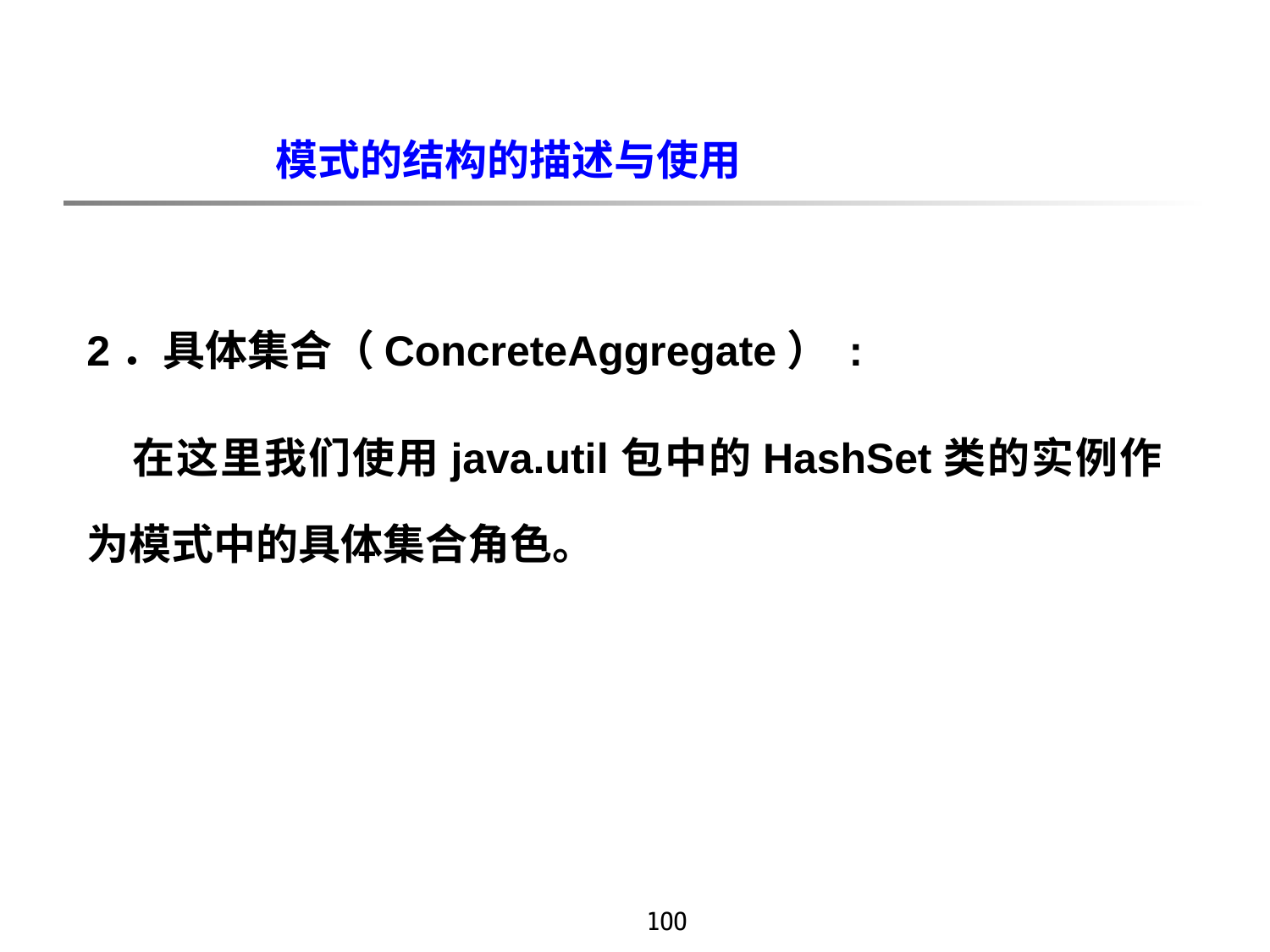

模式的结构的描述与使用

2．具体集合（ConcreteAggregate） :
   在这里我们使用java.util包中的HashSet类的实例作为模式中的具体集合角色。

100